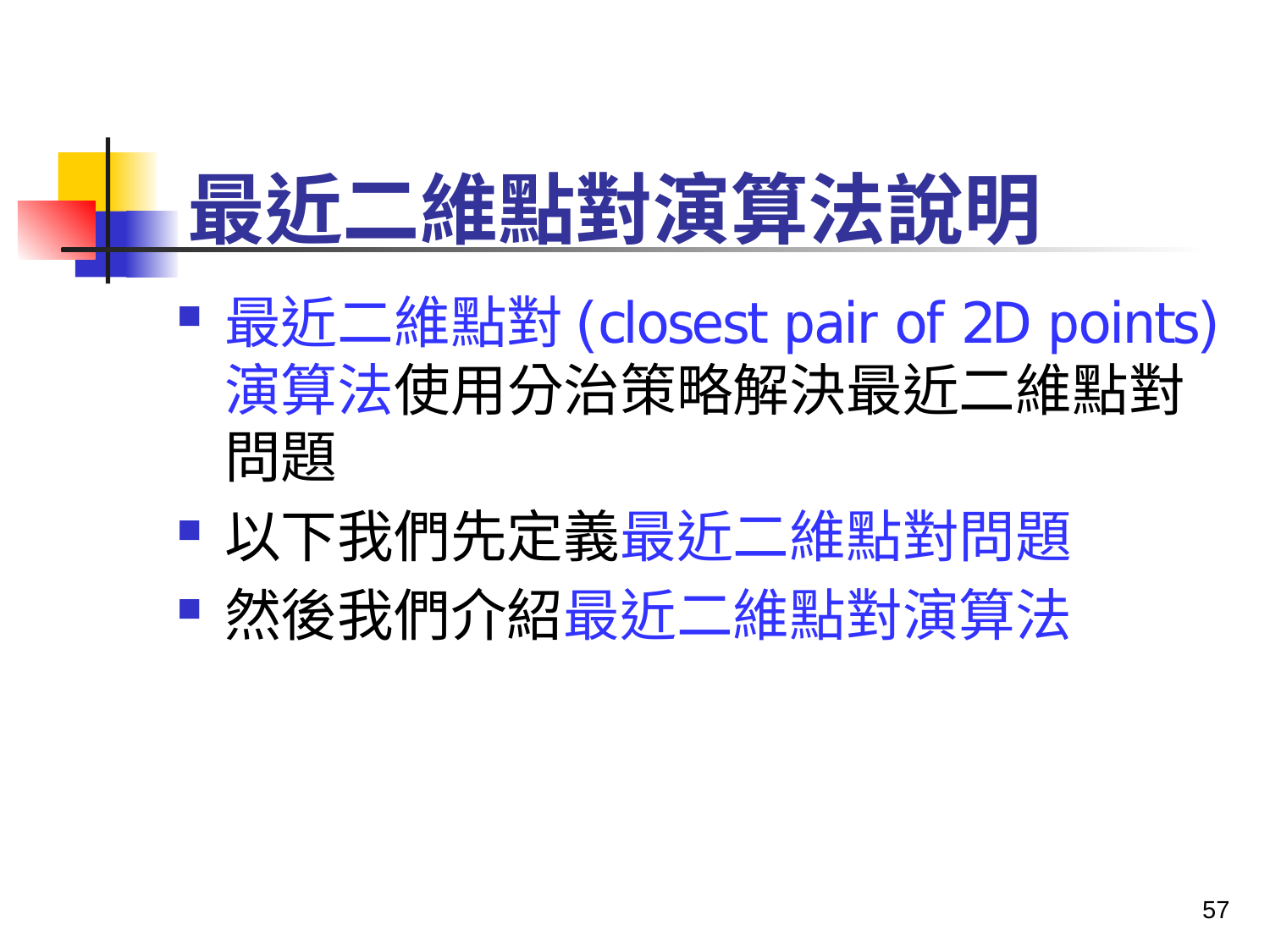

# 最近二維點對演算法說明
最近二維點對(closest pair of 2D points) 演算法使用分治策略解決最近二維點對問題
以下我們先定義最近二維點對問題
然後我們介紹最近二維點對演算法

57